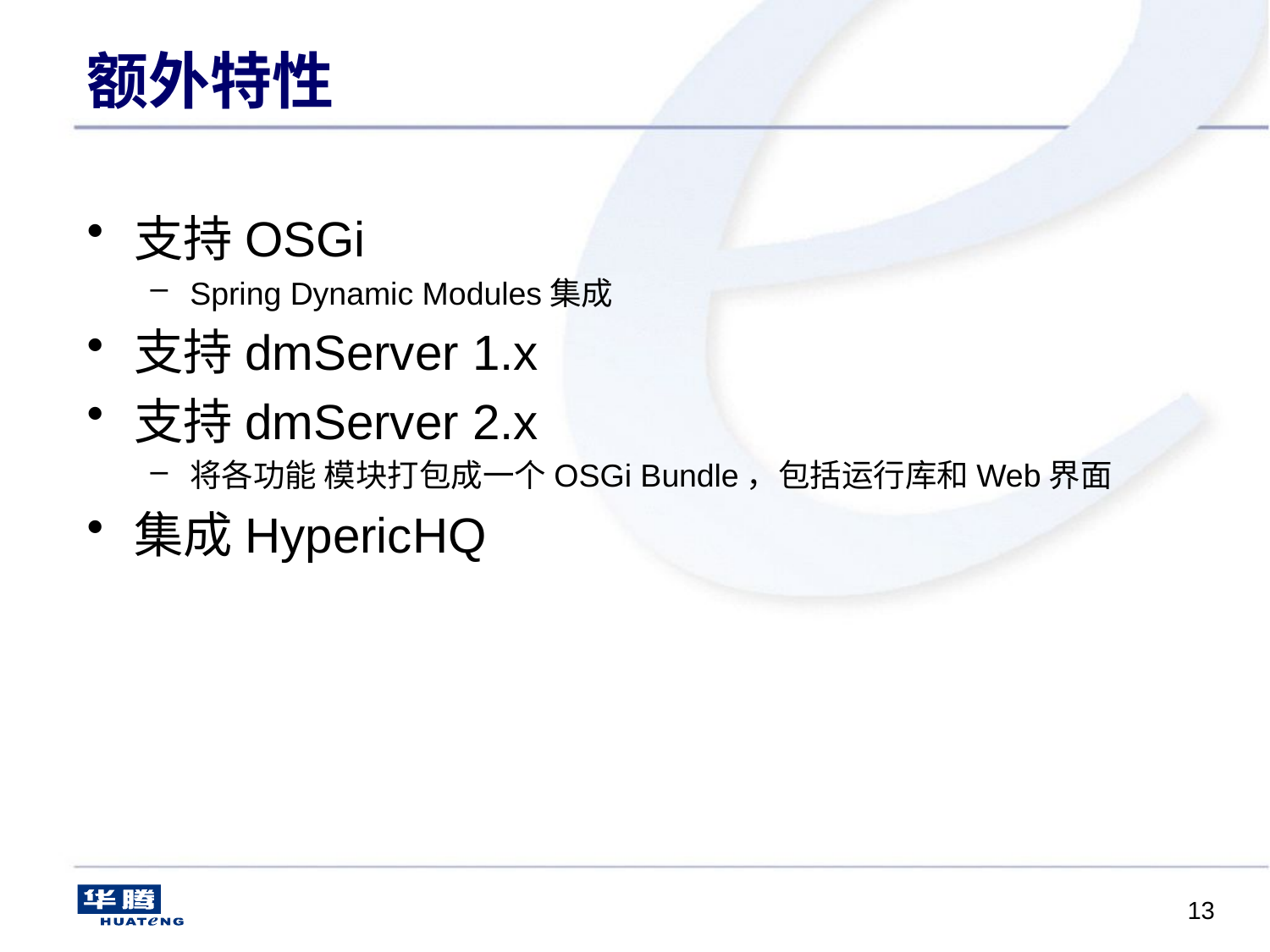

# 额外特性
支持OSGi
Spring Dynamic Modules集成
支持dmServer 1.x
支持dmServer 2.x
将各功能 模块打包成一个OSGi Bundle，包括运行库和Web界面
集成HypericHQ
13